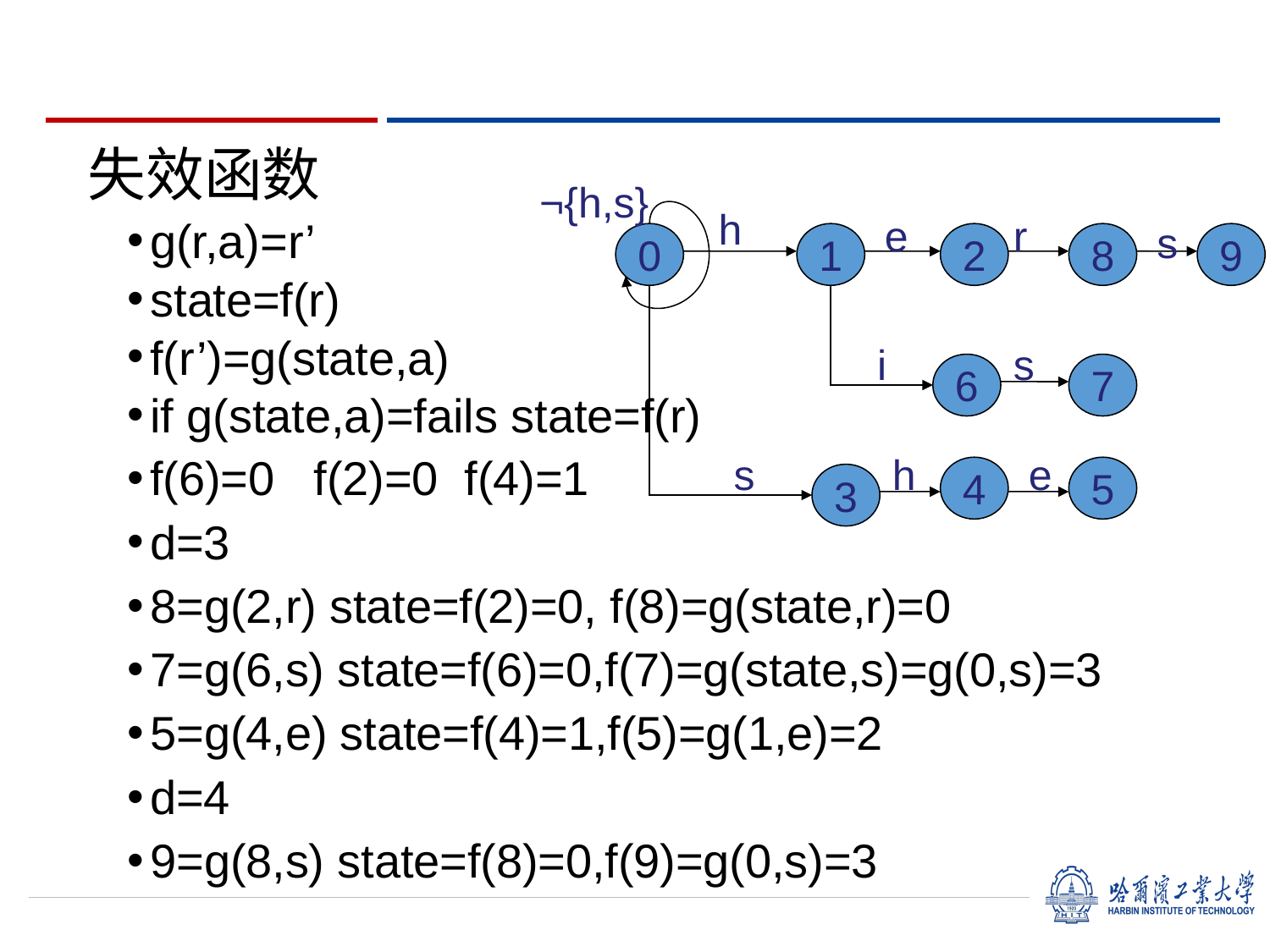

# 失效函数
¬{h,s}
h
e
r

s
0
1
2
8
9

i
s
6
7

s
h
e
4
5
3

g(r,a)=r’
state=f(r)
f(r’)=g(state,a)
if g(state,a)=fails state=f(r)
f(6)=0   f(2)=0  f(4)=1
d=3
8=g(2,r) state=f(2)=0, f(8)=g(state,r)=0
7=g(6,s) state=f(6)=0,f(7)=g(state,s)=g(0,s)=3
5=g(4,e) state=f(4)=1,f(5)=g(1,e)=2
d=4
9=g(8,s) state=f(8)=0,f(9)=g(0,s)=3